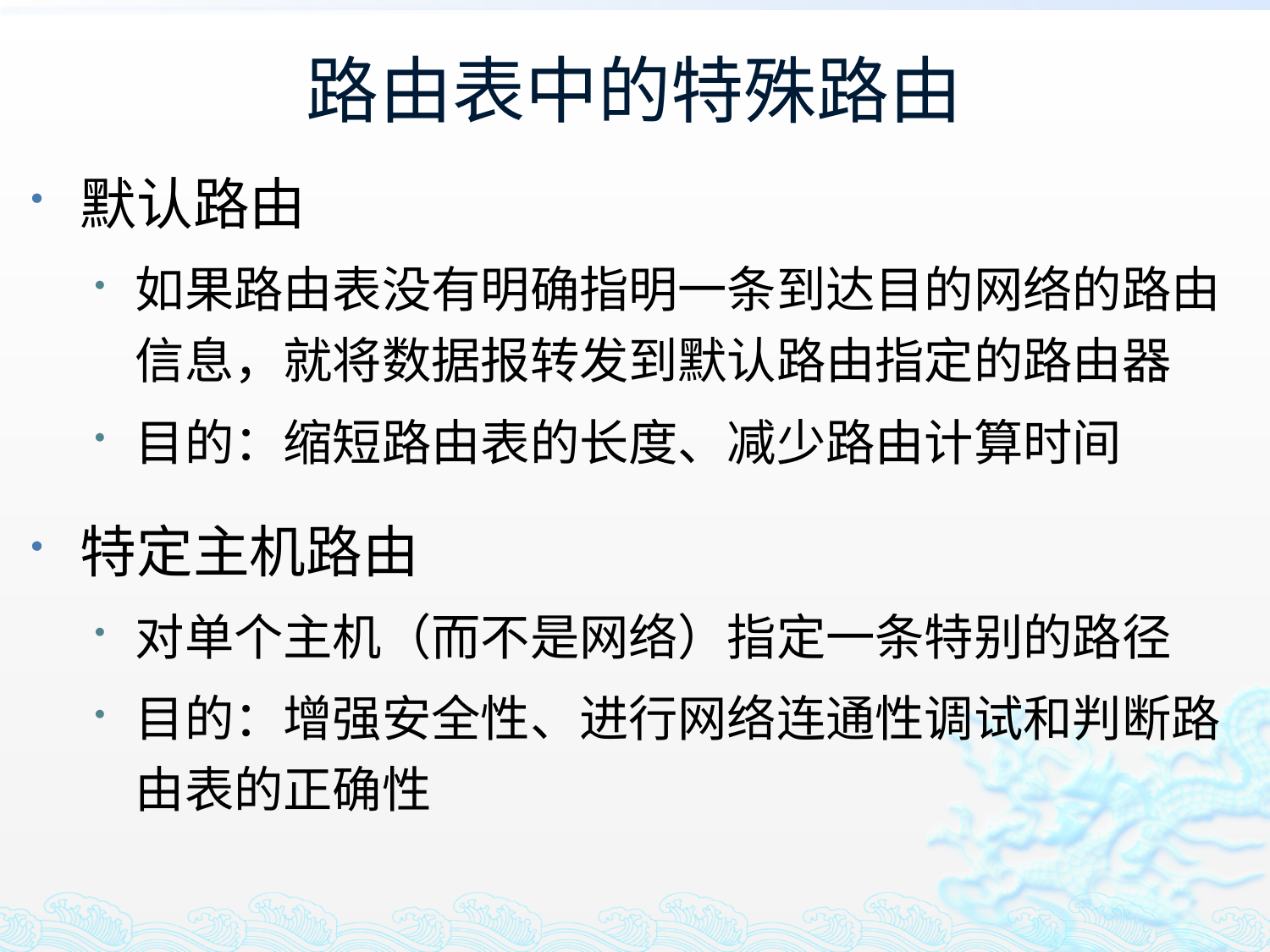

# 路由表中的特殊路由
默认路由
如果路由表没有明确指明一条到达目的网络的路由信息，就将数据报转发到默认路由指定的路由器
目的：缩短路由表的长度、减少路由计算时间
特定主机路由
对单个主机（而不是网络）指定一条特别的路径
目的：增强安全性、进行网络连通性调试和判断路由表的正确性